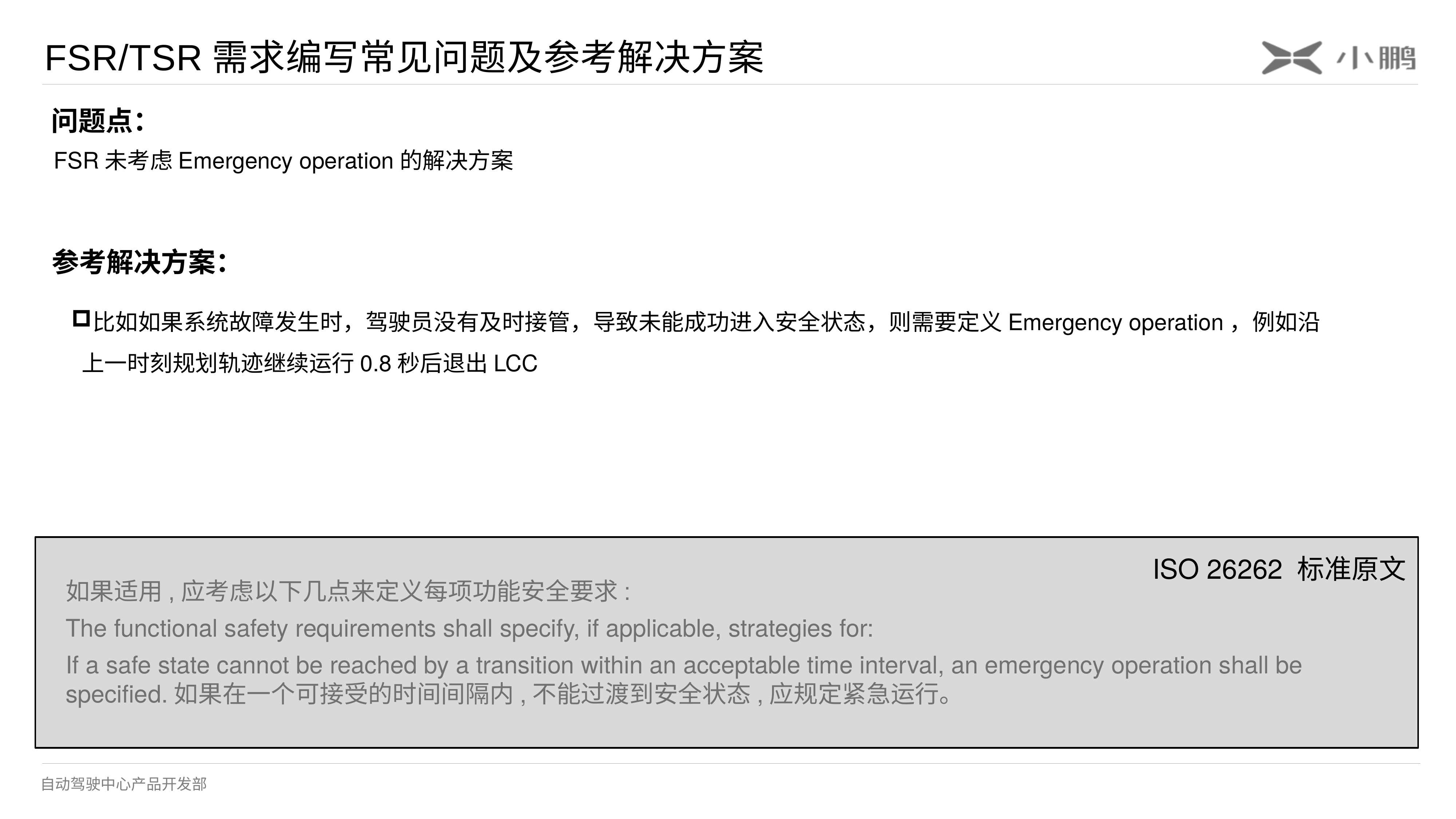

FSR/TSR需求编写常见问题及参考解决方案

问题点：
FSR未考虑Emergency operation的解决方案
参考解决方案：
比如如果系统故障发生时，驾驶员没有及时接管，导致未能成功进入安全状态，则需要定义Emergency operation，例如沿上一时刻规划轨迹继续运行0.8秒后退出LCC

ISO 26262 标准原文
如果适用,应考虑以下几点来定义每项功能安全要求:
The functional safety requirements shall specify, if applicable, strategies for:
If a safe state cannot be reached by a transition within an acceptable time interval, an emergency operation shall be specified.如果在一个可接受的时间间隔内,不能过渡到安全状态,应规定紧急运行。